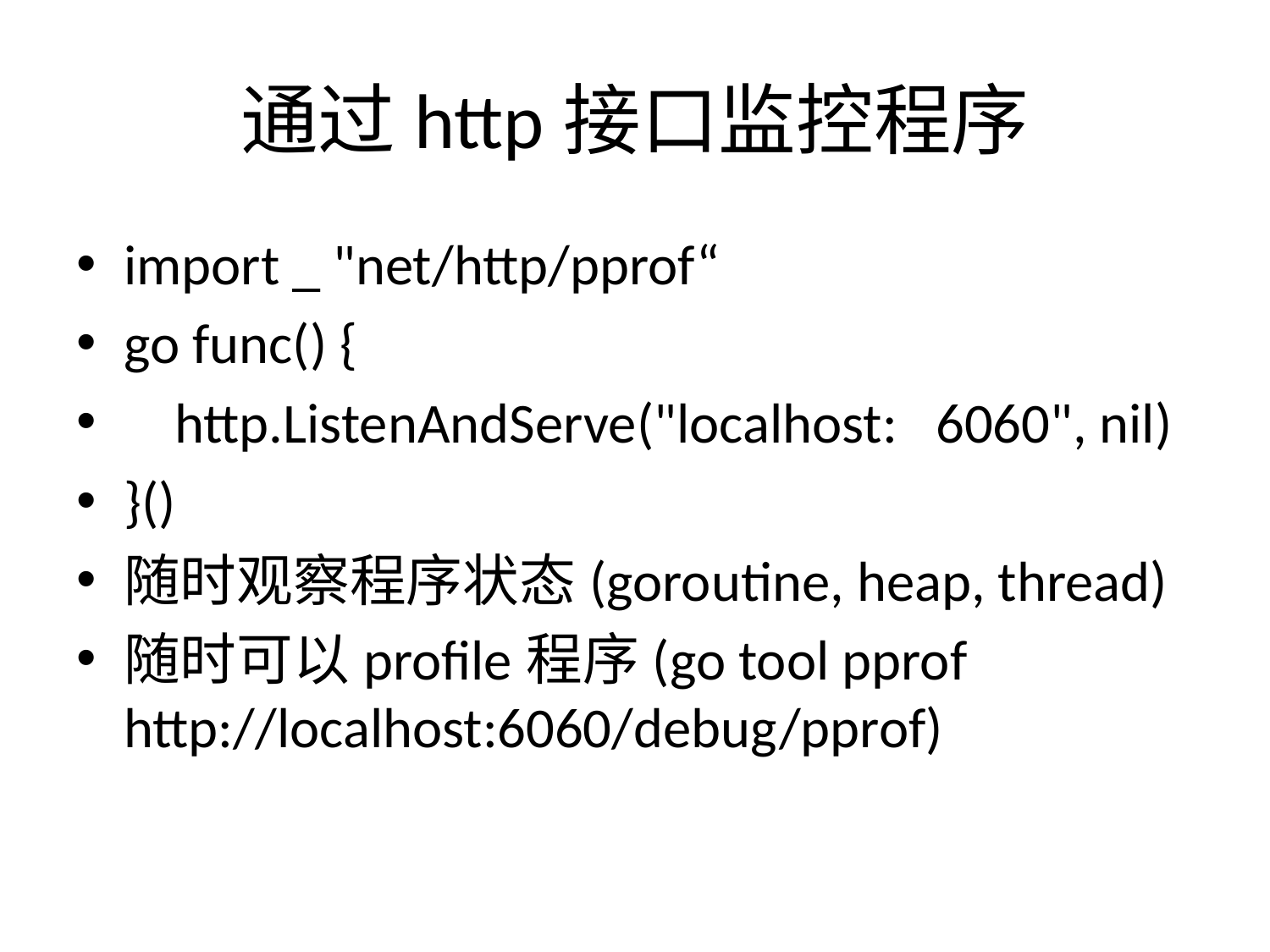

# 通过http接口监控程序
import _ "net/http/pprof“
go func() {
    http.ListenAndServe("localhost:   6060", nil)
}()
随时观察程序状态(goroutine, heap, thread)
随时可以profile程序(go tool pprof http://localhost:6060/debug/pprof)